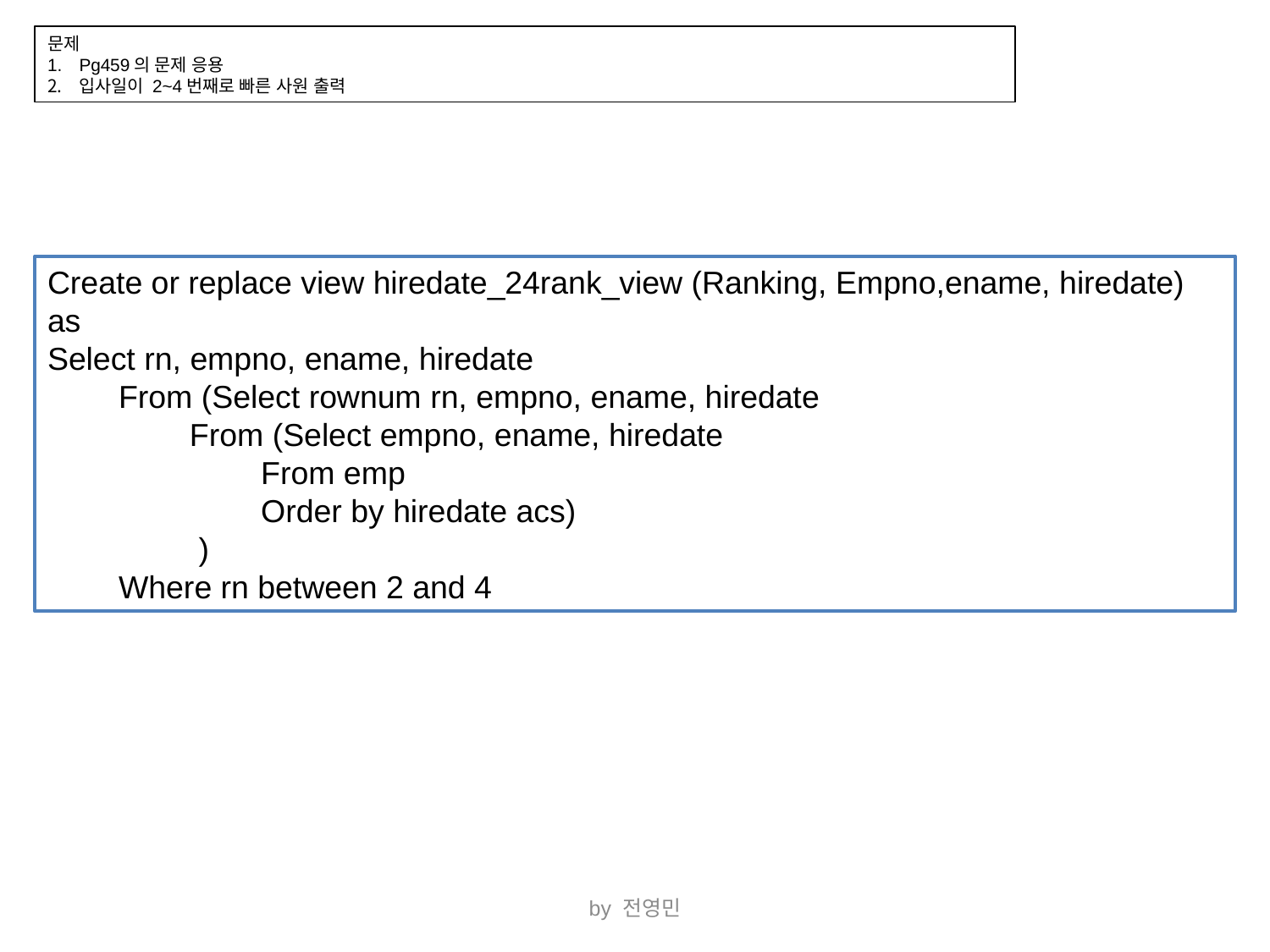

문제
Pg459의 문제 응용
입사일이 2~4번째로 빠른 사원 출력
Create or replace view hiredate_24rank_view (Ranking, Empno,ename, hiredate)
as
Select rn, empno, ename, hiredate
        From (Select rownum rn, empno, ename, hiredate
                From (Select empno, ename, hiredate
                        From emp
                        Order by hiredate acs)
                 )
        Where rn between 2 and 4
by 전영민